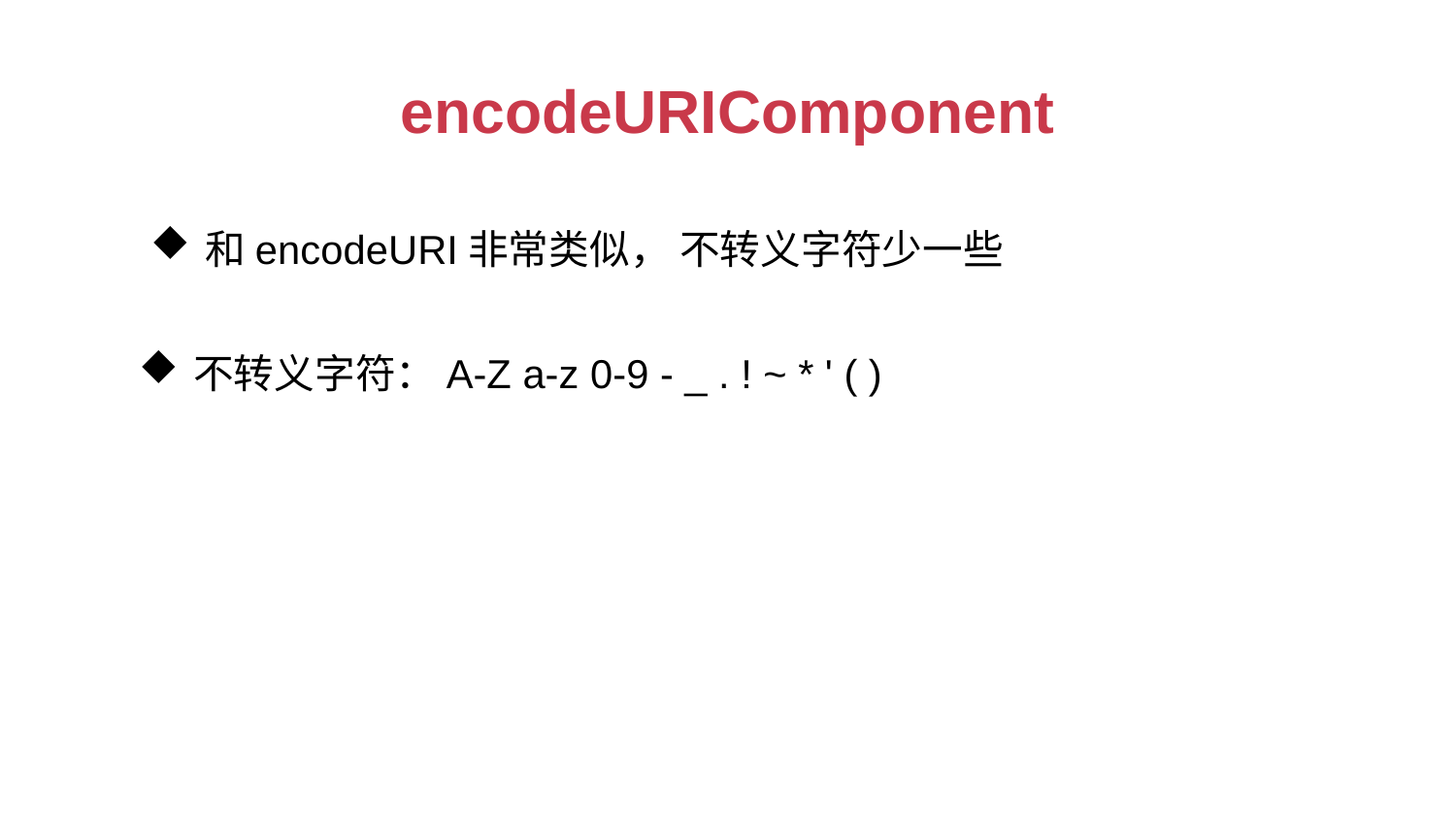

encodeURIComponent
和encodeURI非常类似， 不转义字符少一些
不转义字符：A-Z a-z 0-9 - _ . ! ~ * ' ( )